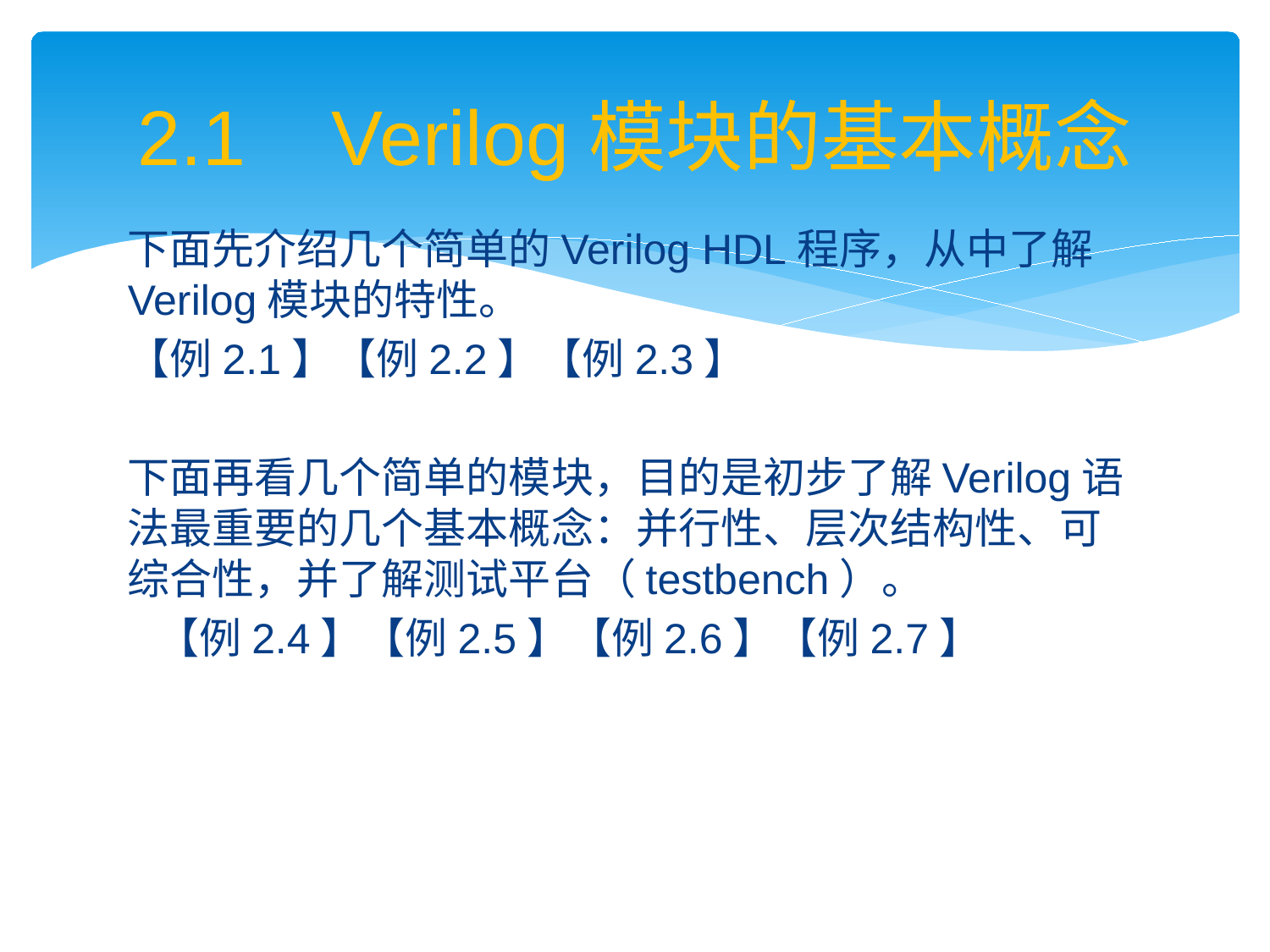

# 2.1    Verilog模块的基本概念
下面先介绍几个简单的Verilog HDL程序，从中了解Verilog模块的特性。
【例2.1】【例2.2】【例2.3】

下面再看几个简单的模块，目的是初步了解Verilog语法最重要的几个基本概念：并行性、层次结构性、可综合性，并了解测试平台（testbench）。
  【例2.4】【例2.5】【例2.6】【例2.7】